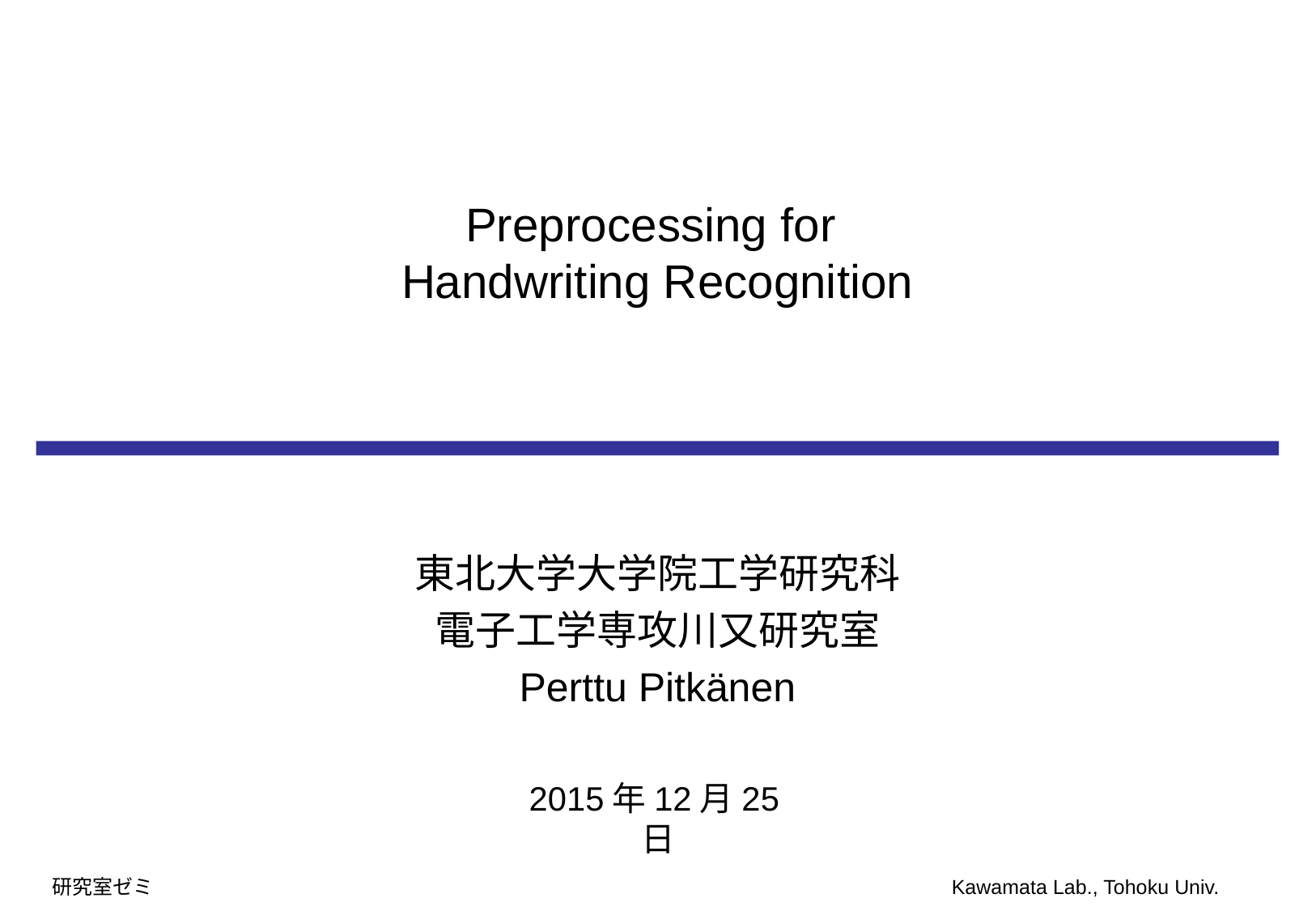

# Preprocessing for Handwriting Recognition
東北大学大学院工学研究科
電子工学専攻川又研究室
Perttu Pitkänen
2015年12月25日
研究室ゼミ